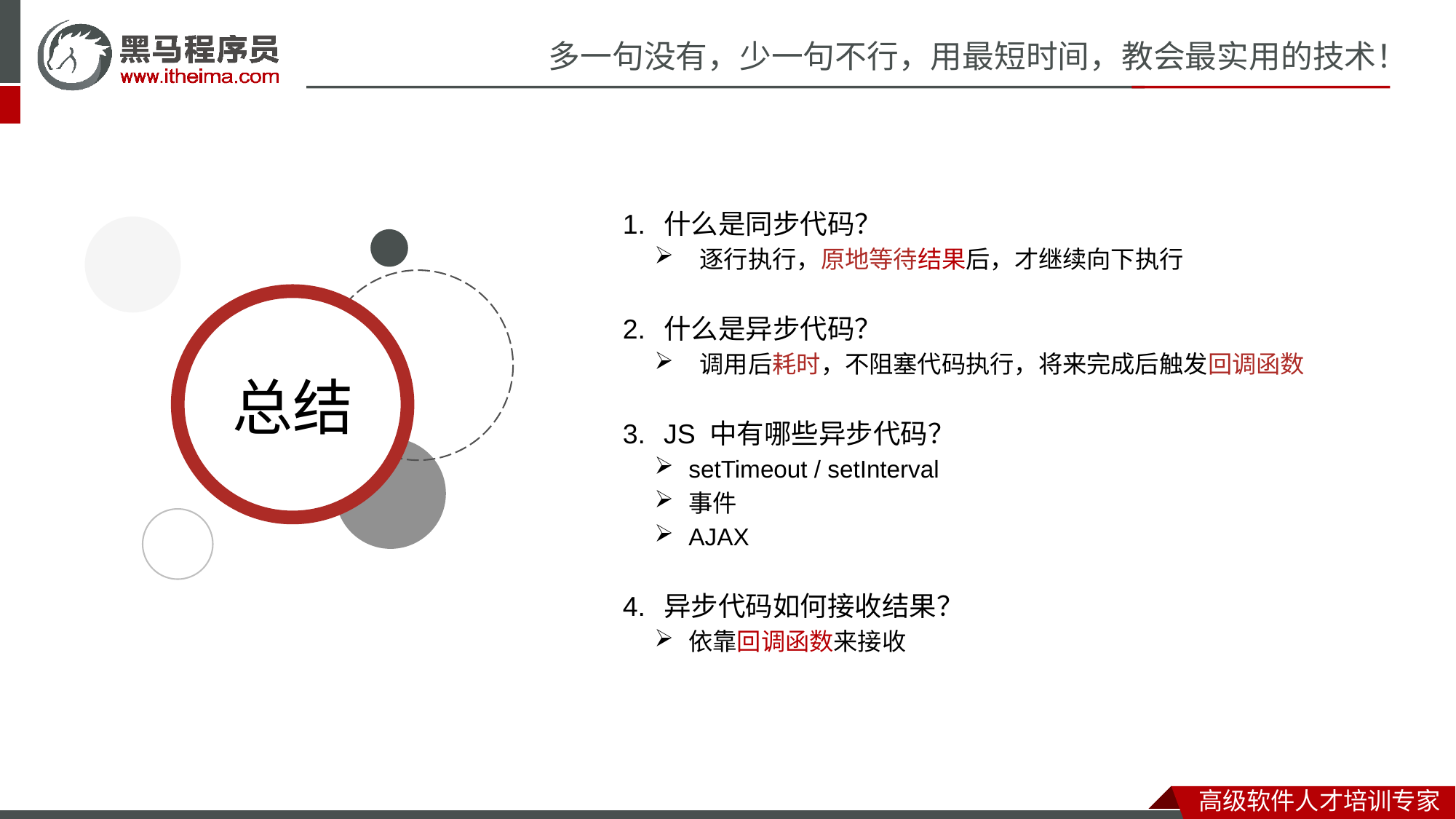

什么是同步代码？
 逐行执行，原地等待结果后，才继续向下执行
什么是异步代码？
 调用后耗时，不阻塞代码执行，将来完成后触发回调函数
JS 中有哪些异步代码？
setTimeout / setInterval
事件
AJAX
异步代码如何接收结果？
依靠回调函数来接收